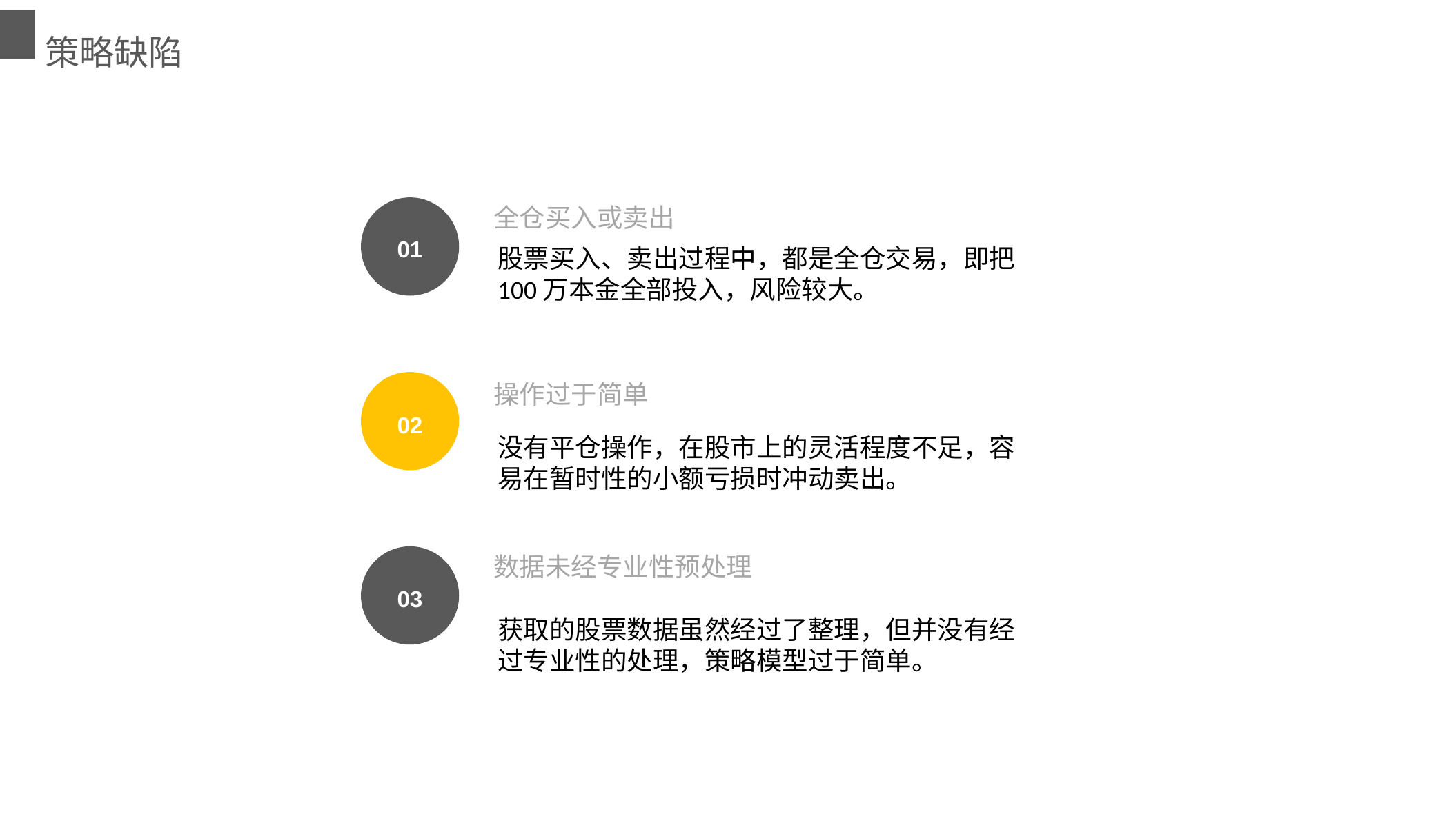

策略缺陷
全仓买入或卖出

01
股票买入、卖出过程中，都是全仓交易，即把100万本金全部投入，风险较大。
操作过于简单

02
没有平仓操作，在股市上的灵活程度不足，容易在暂时性的小额亏损时冲动卖出。
数据未经专业性预处理

03
获取的股票数据虽然经过了整理，但并没有经过专业性的处理，策略模型过于简单。